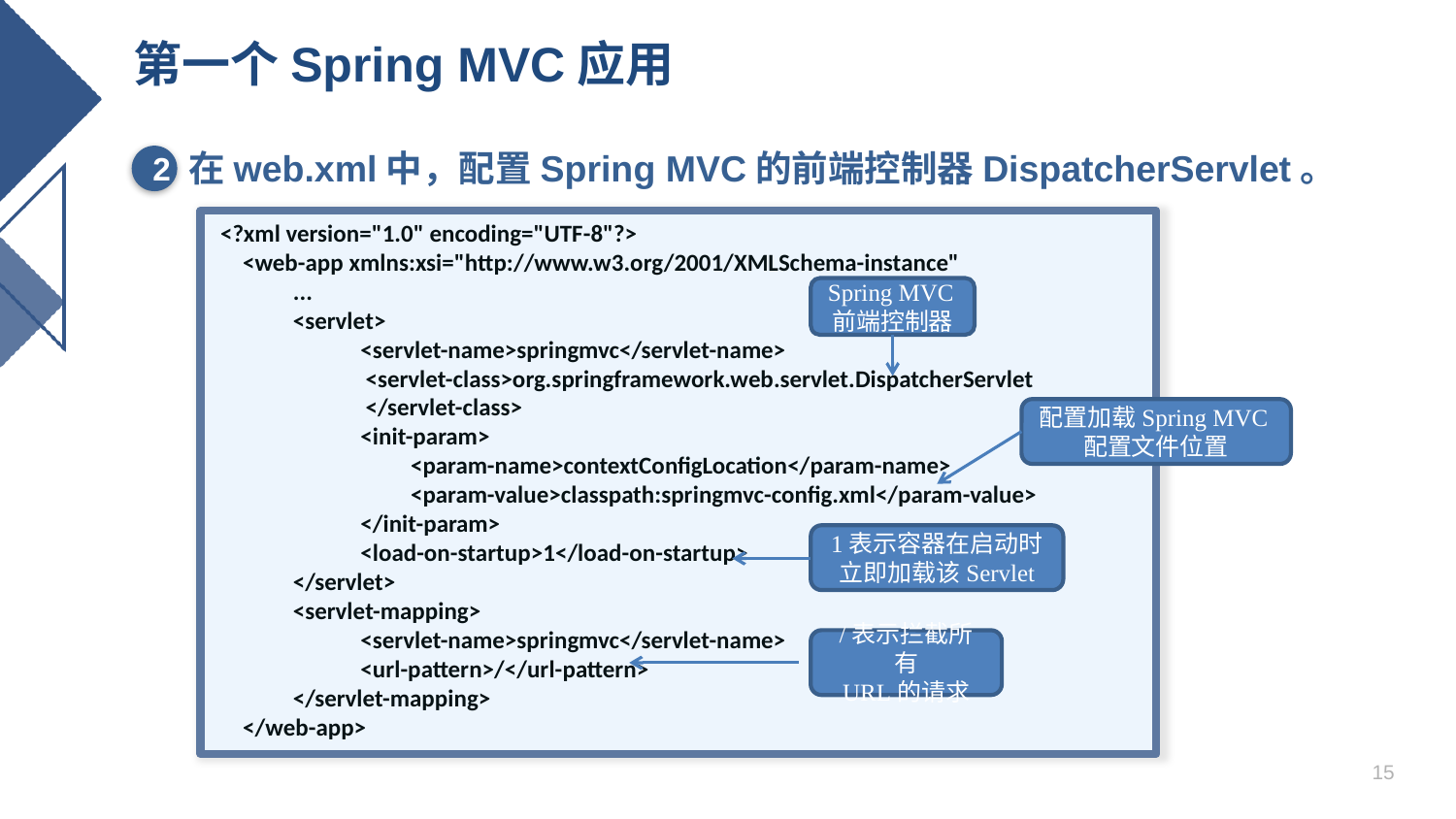

# 第一个Spring MVC应用
在web.xml中，配置Spring MVC的前端控制器DispatcherServlet。
2
 <?xml version="1.0" encoding="UTF-8"?>
     <web-app xmlns:xsi="http://www.w3.org/2001/XMLSchema-instance"
              ...
              <servlet>
	<servlet-name>springmvc</servlet-name>
                           <servlet-class>org.springframework.web.servlet.DispatcherServlet
                           </servlet-class>
	<init-param>
	         <param-name>contextConfigLocation</param-name>
	         <param-value>classpath:springmvc-config.xml</param-value>
	</init-param>
	<load-on-startup>1</load-on-startup>
              </servlet>
              <servlet-mapping>
	<servlet-name>springmvc</servlet-name>
	<url-pattern>/</url-pattern>
              </servlet-mapping>
     </web-app>
Spring MVC前端控制器
配置加载Spring MVC配置文件位置
1表示容器在启动时立即加载该Servlet
/表示拦截所有
URL的请求
15